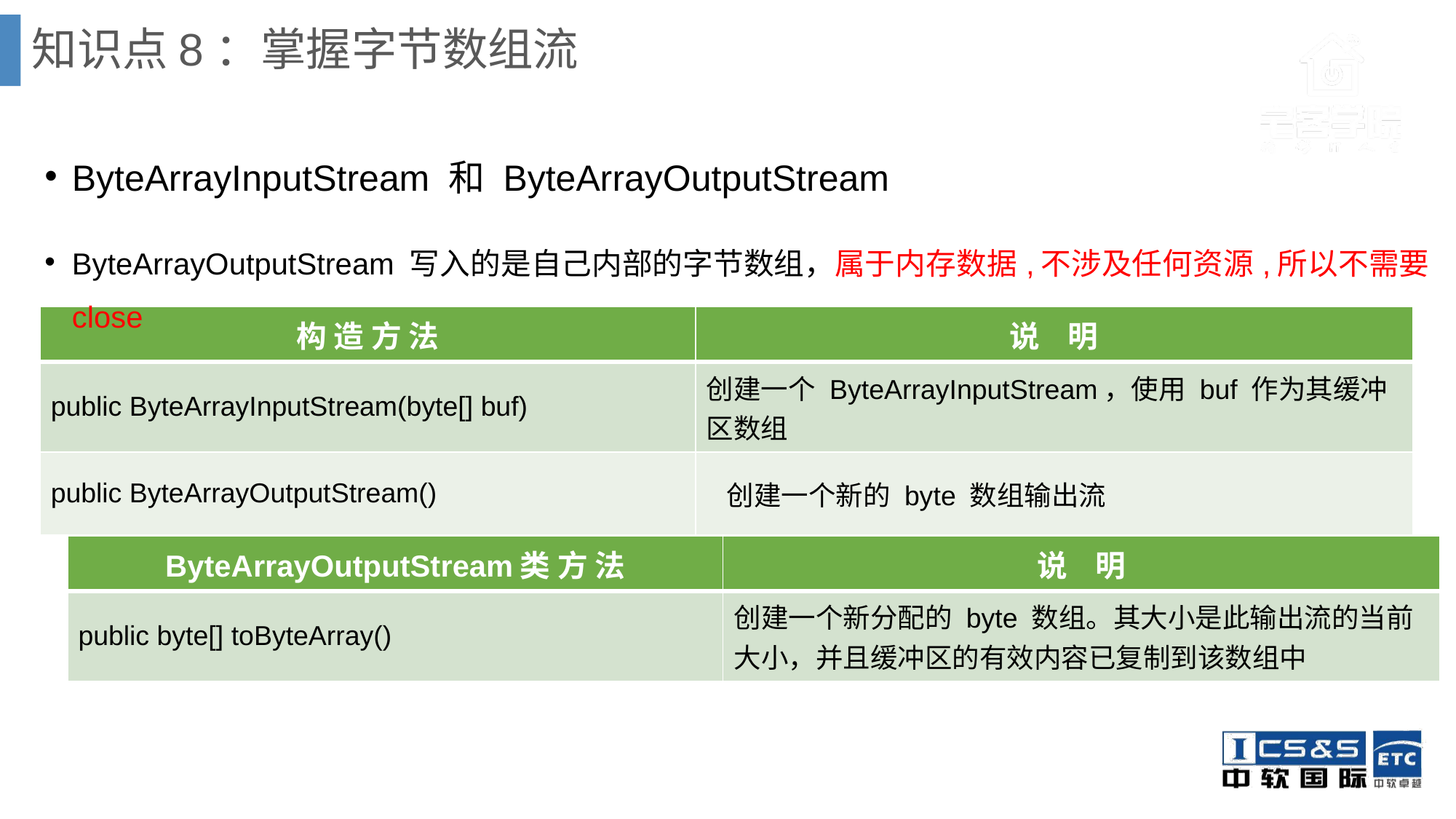

# 知识点8：掌握字节数组流
ByteArrayInputStream 和 ByteArrayOutputStream
ByteArrayOutputStream 写入的是自己内部的字节数组，属于内存数据,不涉及任何资源,所以不需要close
| 构 造 方 法 | 说 明 |
| --- | --- |
| public ByteArrayInputStream(byte[] buf) | 创建一个 ByteArrayInputStream，使用 buf 作为其缓冲区数组 |
| public ByteArrayOutputStream() | 创建一个新的 byte 数组输出流 |
| ByteArrayOutputStream类 方 法 | 说 明 |
| --- | --- |
| public byte[] toByteArray() | 创建一个新分配的 byte 数组。其大小是此输出流的当前大小，并且缓冲区的有效内容已复制到该数组中 |